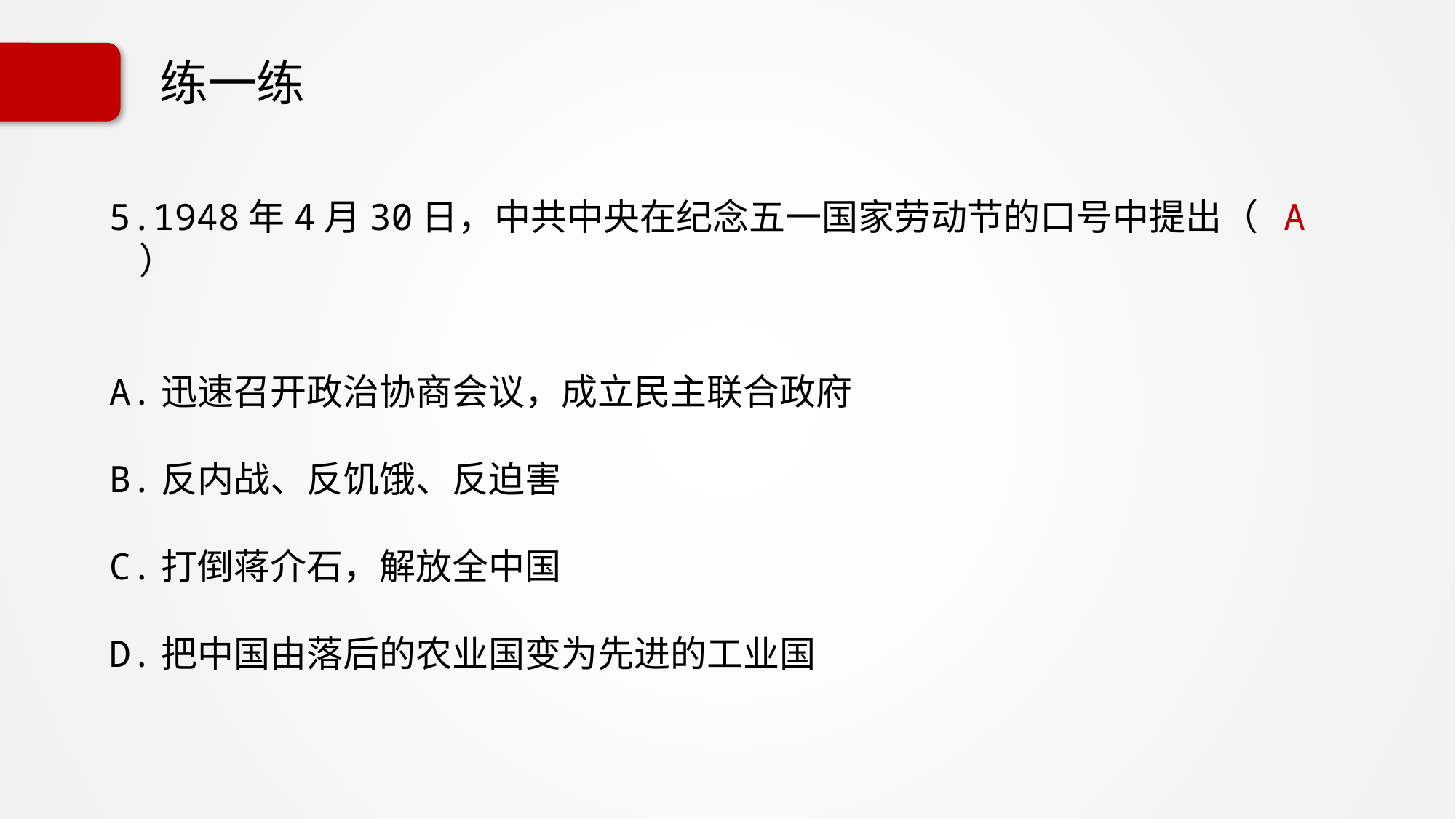

# 练一练
5.1948年4月30日，中共中央在纪念五一国家劳动节的口号中提出（  A  ）

A.迅速召开政治协商会议，成立民主联合政府

B.反内战、反饥饿、反迫害

C.打倒蒋介石，解放全中国

D.把中国由落后的农业国变为先进的工业国